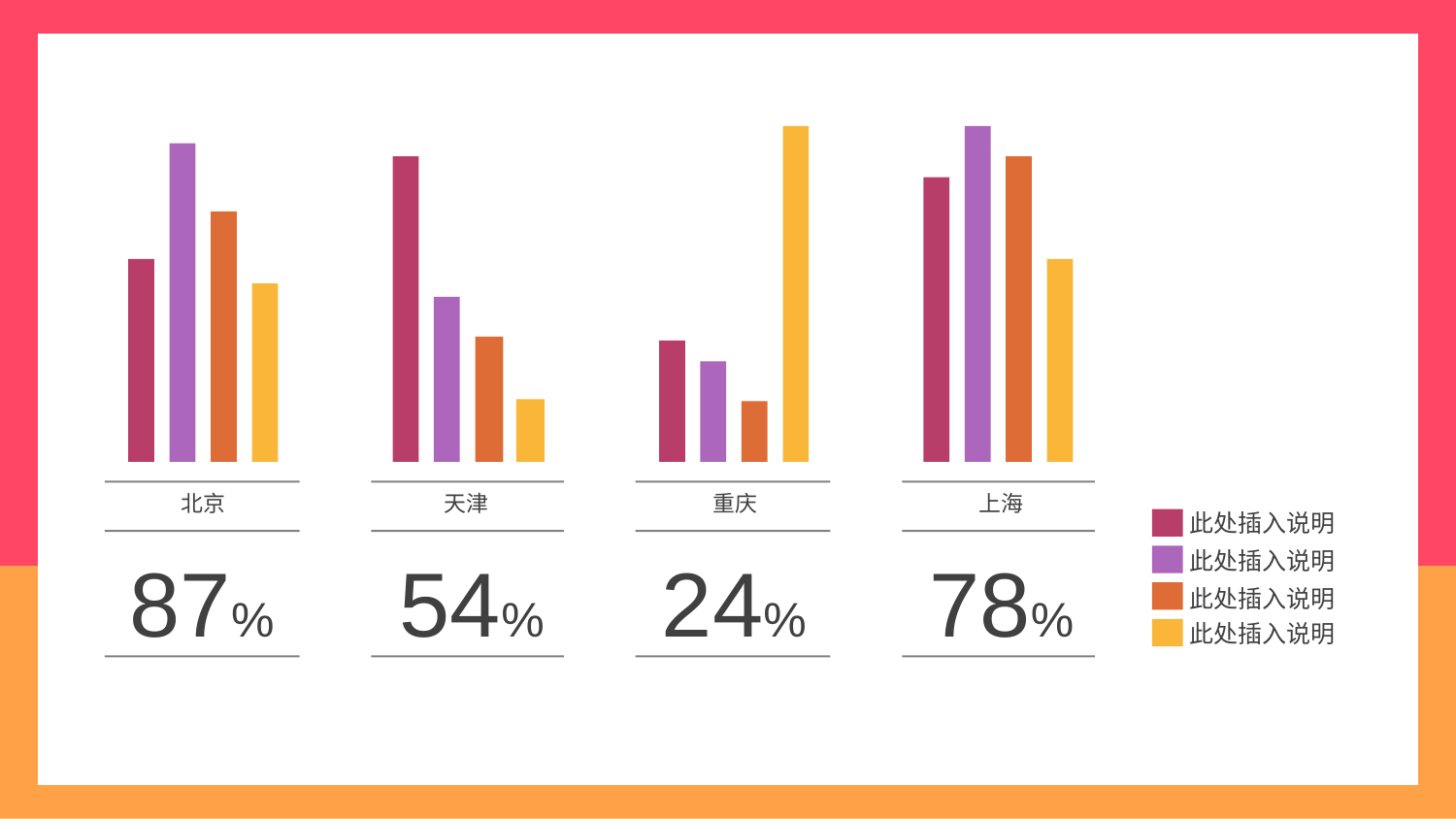

北京
天津
重庆
上海
此处插入说明

87%
54%
24%
78%
此处插入说明

此处插入说明

此处插入说明